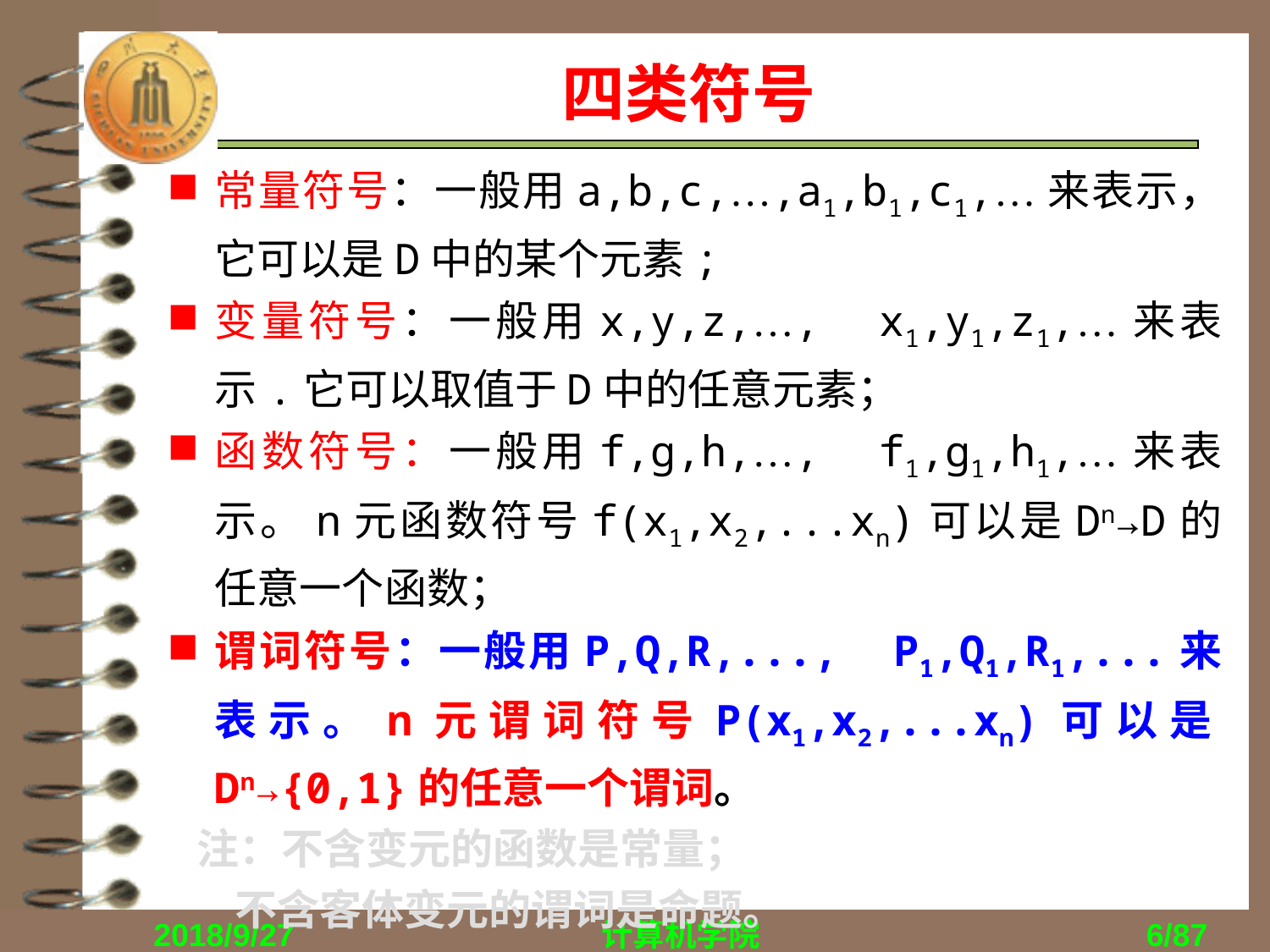

# 四类符号
常量符号：一般用a,b,c,…,a1,b1,c1,…来表示，它可以是D中的某个元素;
变量符号：一般用x,y,z,…,  x1,y1,z1,…来表示.它可以取值于D中的任意元素；
函数符号：一般用f,g,h,…,  f1,g1,h1,…来表示。n元函数符号f(x1,x2,...xn)可以是Dn→D的任意一个函数；
谓词符号：一般用P,Q,R,...,  P1,Q1,R1,...来表示。n元谓词符号P(x1,x2,...xn)可以是Dn→{0,1}的任意一个谓词。
  注：不含变元的函数是常量；
      不含客体变元的谓词是命题。
2018/9/27
计算机学院
6/87